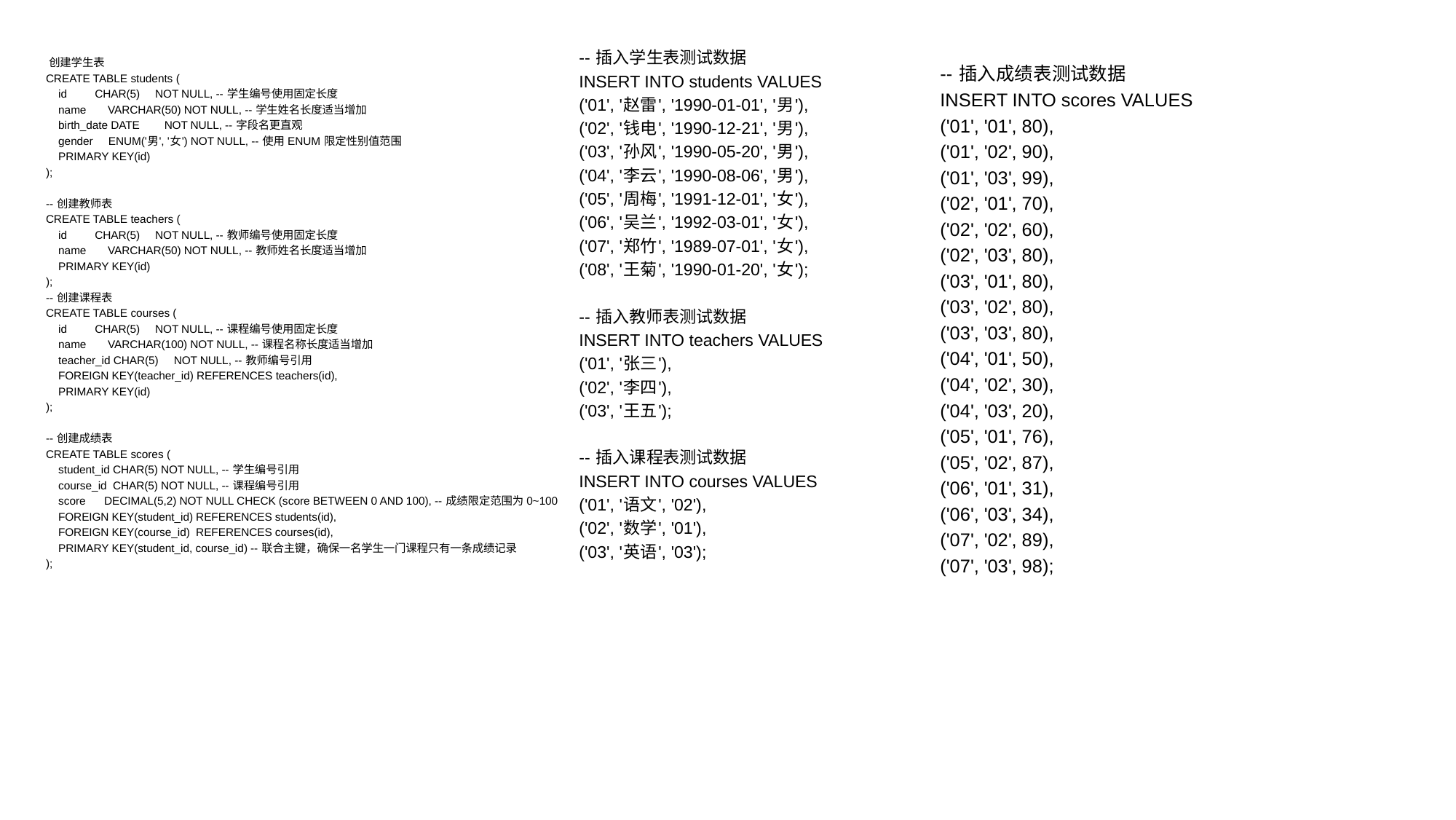

-- 插入学生表测试数据
INSERT INTO students VALUES
('01', '赵雷', '1990-01-01', '男'),
('02', '钱电', '1990-12-21', '男'),
('03', '孙风', '1990-05-20', '男'),
('04', '李云', '1990-08-06', '男'),
('05', '周梅', '1991-12-01', '女'),
('06', '吴兰', '1992-03-01', '女'),
('07', '郑竹', '1989-07-01', '女'),
('08', '王菊', '1990-01-20', '女');

-- 插入教师表测试数据
INSERT INTO teachers VALUES
('01', '张三'),
('02', '李四'),
('03', '王五');

-- 插入课程表测试数据
INSERT INTO courses VALUES
('01', '语文', '02'),
('02', '数学', '01'),
('03', '英语', '03');
 创建学生表
CREATE TABLE students (
    id         CHAR(5)     NOT NULL, -- 学生编号使用固定长度
    name       VARCHAR(50) NOT NULL, -- 学生姓名长度适当增加
    birth_date DATE        NOT NULL, -- 字段名更直观
    gender     ENUM('男', '女') NOT NULL, -- 使用 ENUM 限定性别值范围
    PRIMARY KEY(id)
);

-- 创建教师表
CREATE TABLE teachers (
    id         CHAR(5)     NOT NULL, -- 教师编号使用固定长度
    name       VARCHAR(50) NOT NULL, -- 教师姓名长度适当增加
    PRIMARY KEY(id)
);
-- 创建课程表
CREATE TABLE courses (
    id         CHAR(5)     NOT NULL, -- 课程编号使用固定长度
    name       VARCHAR(100) NOT NULL, -- 课程名称长度适当增加
    teacher_id CHAR(5)     NOT NULL, -- 教师编号引用
    FOREIGN KEY(teacher_id) REFERENCES teachers(id),
    PRIMARY KEY(id)
);

-- 创建成绩表
CREATE TABLE scores (
    student_id CHAR(5) NOT NULL, -- 学生编号引用
    course_id  CHAR(5) NOT NULL, -- 课程编号引用
    score      DECIMAL(5,2) NOT NULL CHECK (score BETWEEN 0 AND 100), -- 成绩限定范围为 0~100
    FOREIGN KEY(student_id) REFERENCES students(id),
    FOREIGN KEY(course_id)  REFERENCES courses(id),
    PRIMARY KEY(student_id, course_id) -- 联合主键，确保一名学生一门课程只有一条成绩记录
);

-- 插入成绩表测试数据
INSERT INTO scores VALUES
('01', '01', 80),
('01', '02', 90),
('01', '03', 99),
('02', '01', 70),
('02', '02', 60),
('02', '03', 80),
('03', '01', 80),
('03', '02', 80),
('03', '03', 80),
('04', '01', 50),
('04', '02', 30),
('04', '03', 20),
('05', '01', 76),
('05', '02', 87),
('06', '01', 31),
('06', '03', 34),
('07', '02', 89),
('07', '03', 98);